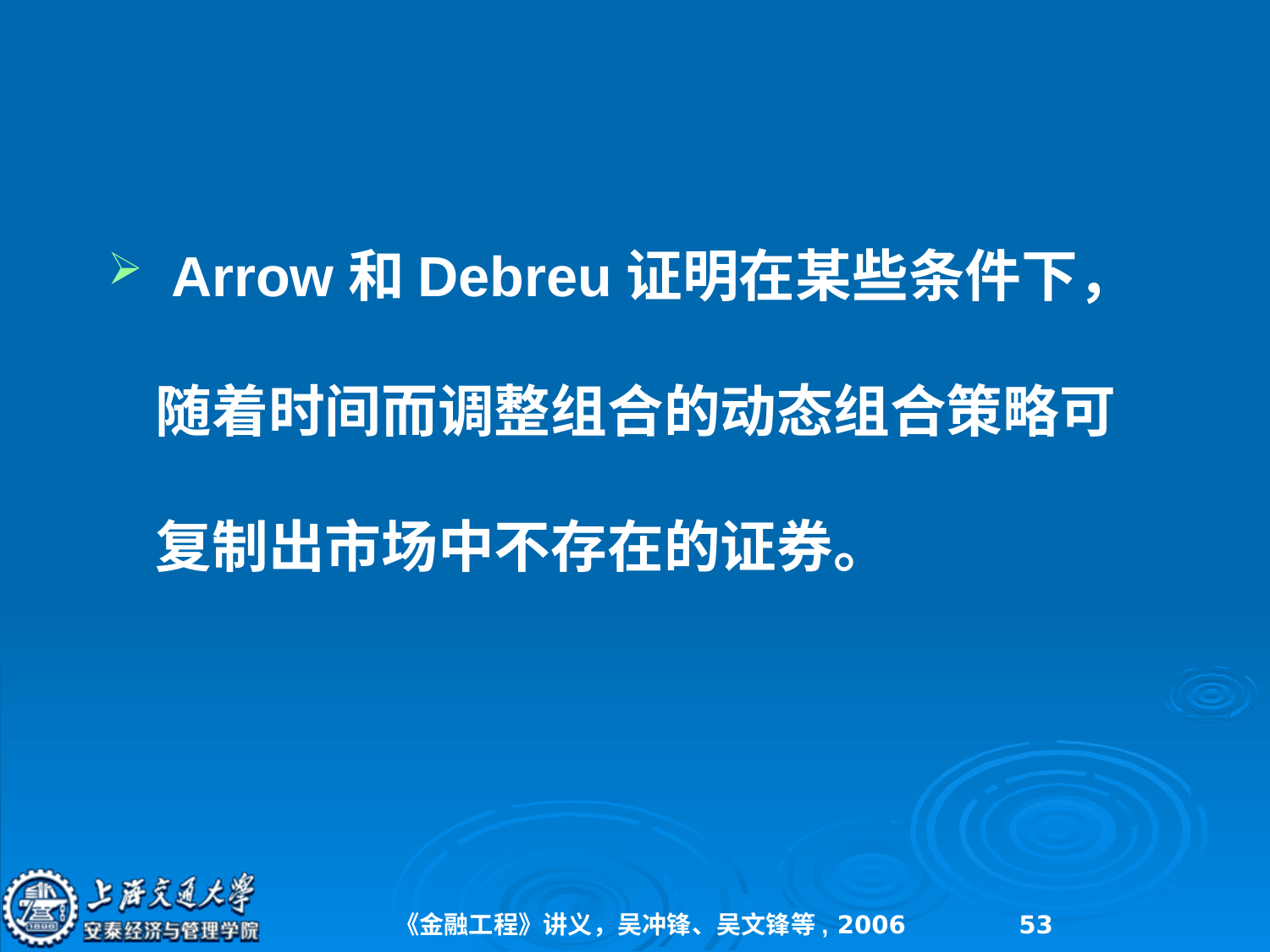

Arrow和Debreu证明在某些条件下，随着时间而调整组合的动态组合策略可复制出市场中不存在的证券。